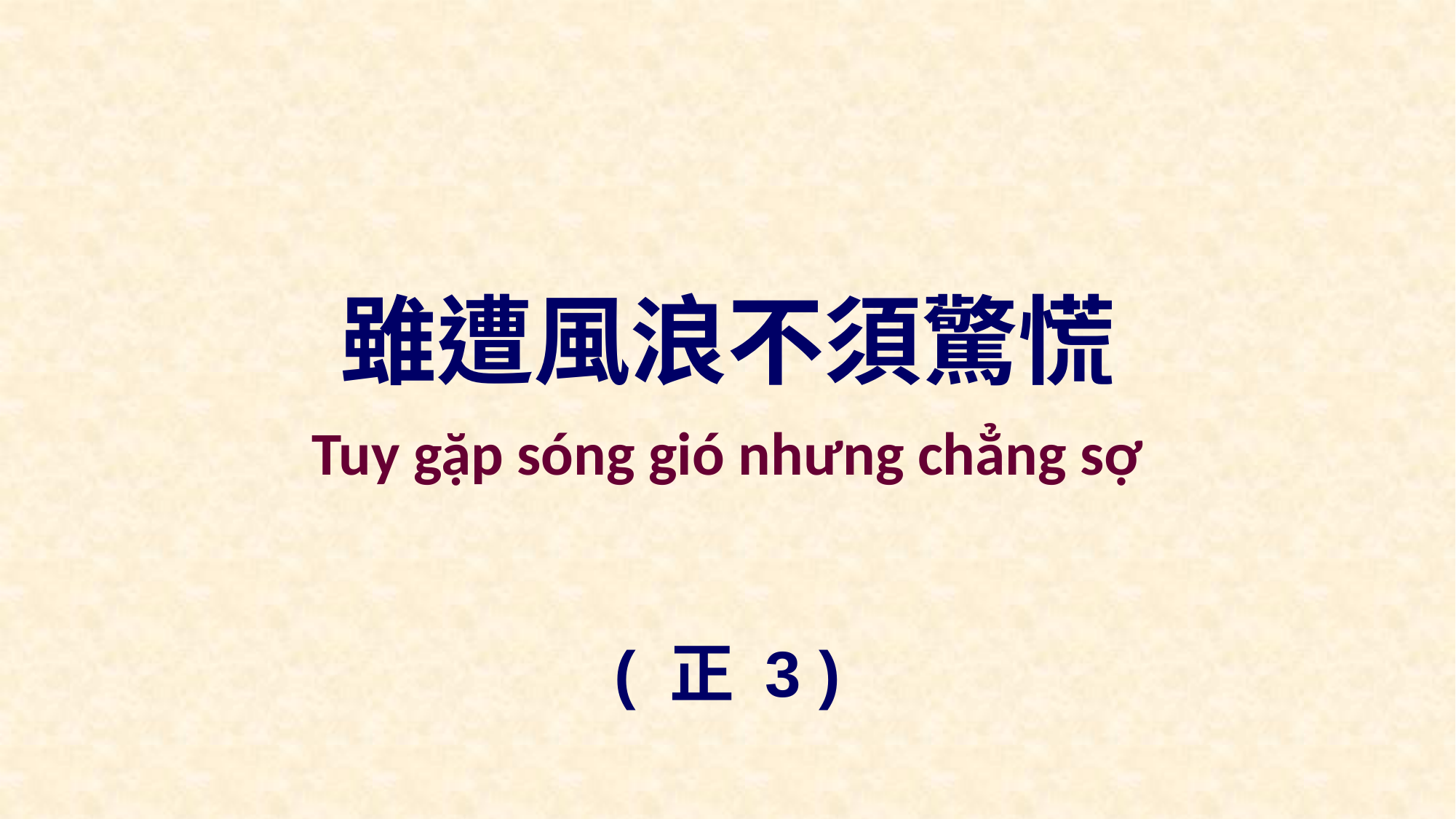

雖遭風浪不須驚慌
Tuy gặp sóng gió nhưng chẳng sợ
( 正 3 )